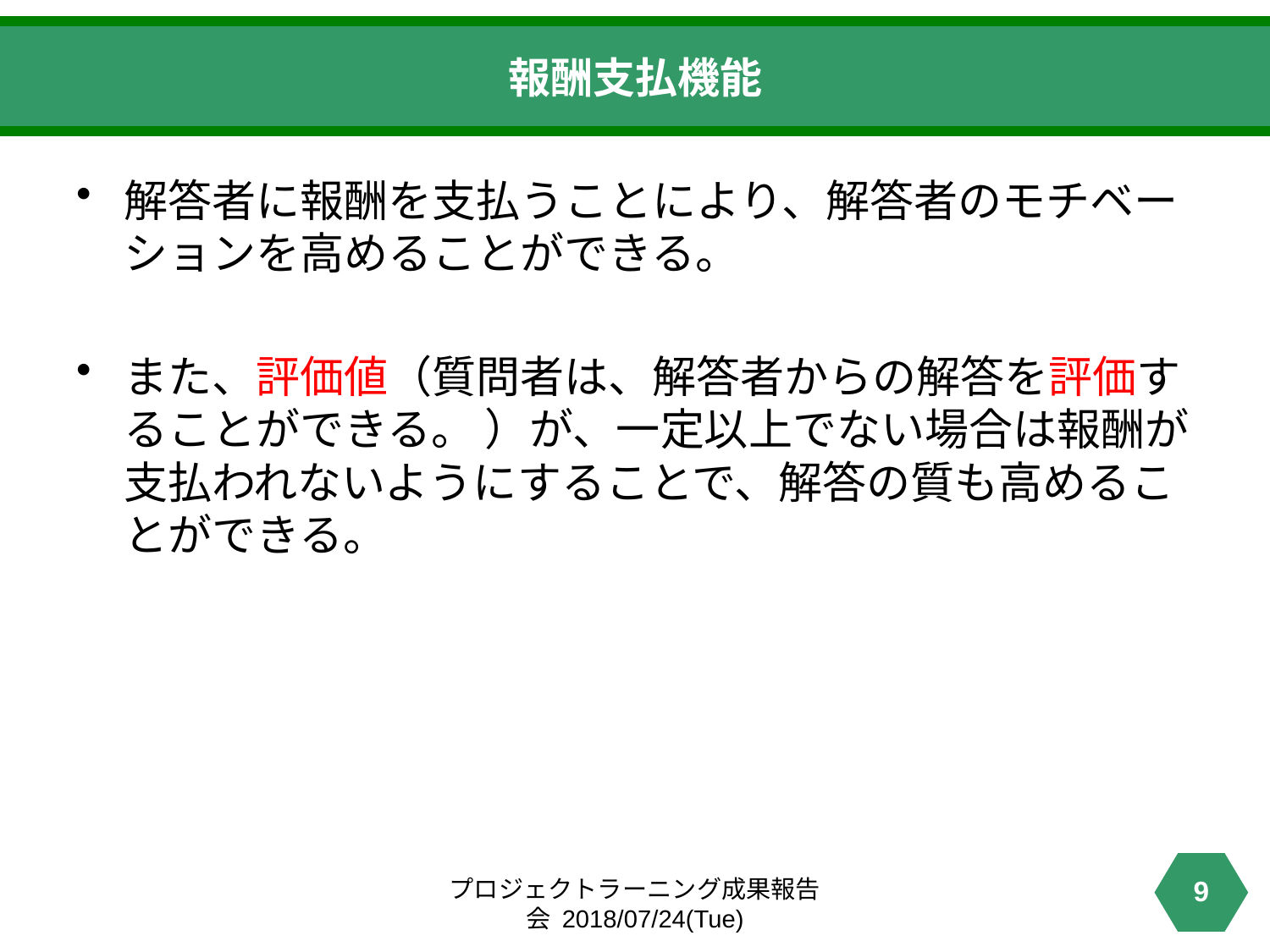

# 報酬支払機能
解答者に報酬を支払うことにより、解答者のモチベーションを高めることができる。

また、評価値（質問者は、解答者からの解答を評価することができる。 ）が、一定以上でない場合は報酬が支払われないようにすることで、解答の質も高めることができる。

プロジェクトラーニング成果報告会 2018/07/24(Tue)
9